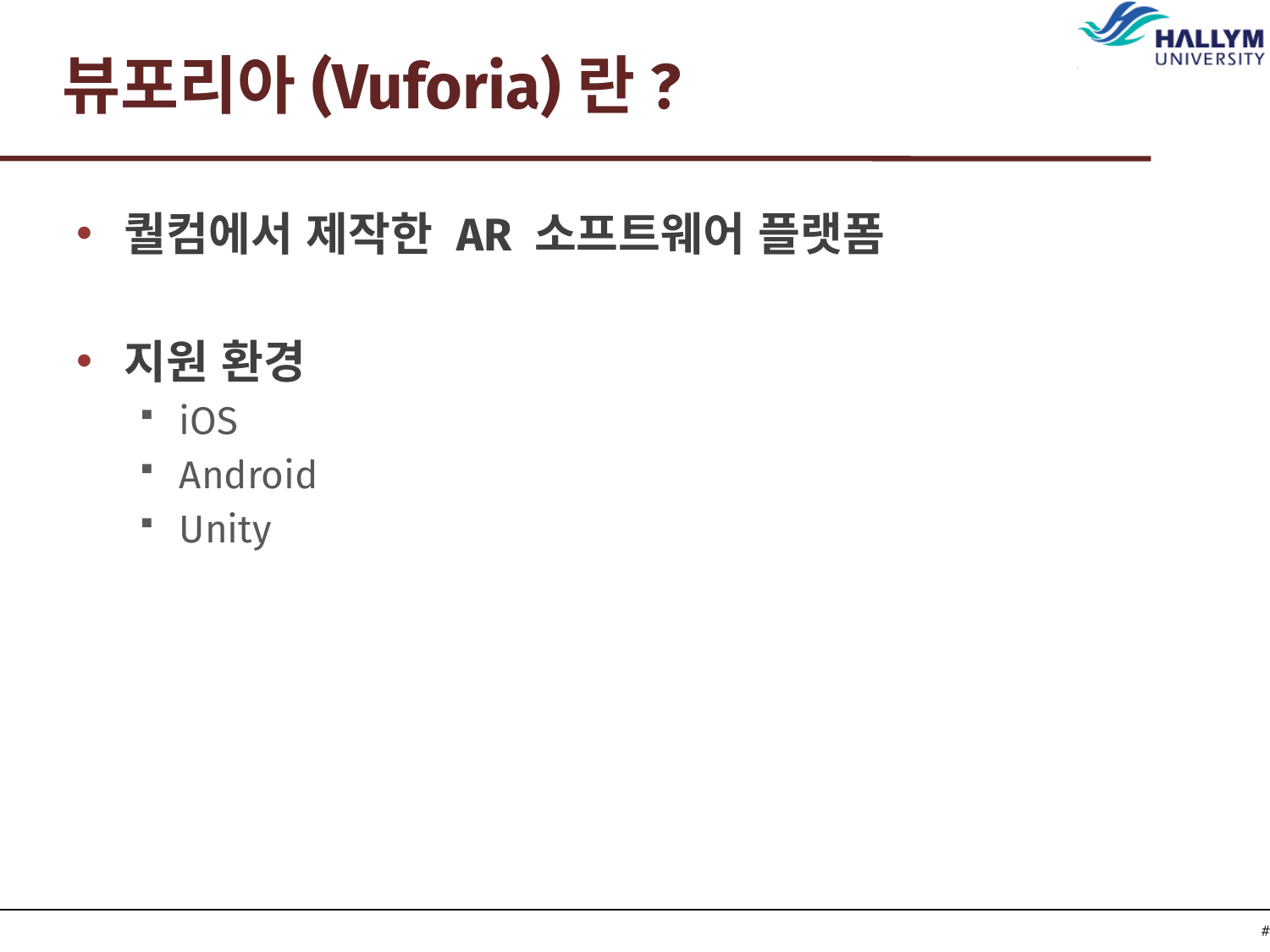

# 뷰포리아(Vuforia)란?
퀄컴에서 제작한 AR 소프트웨어 플랫폼

지원 환경
iOS
Android
Unity